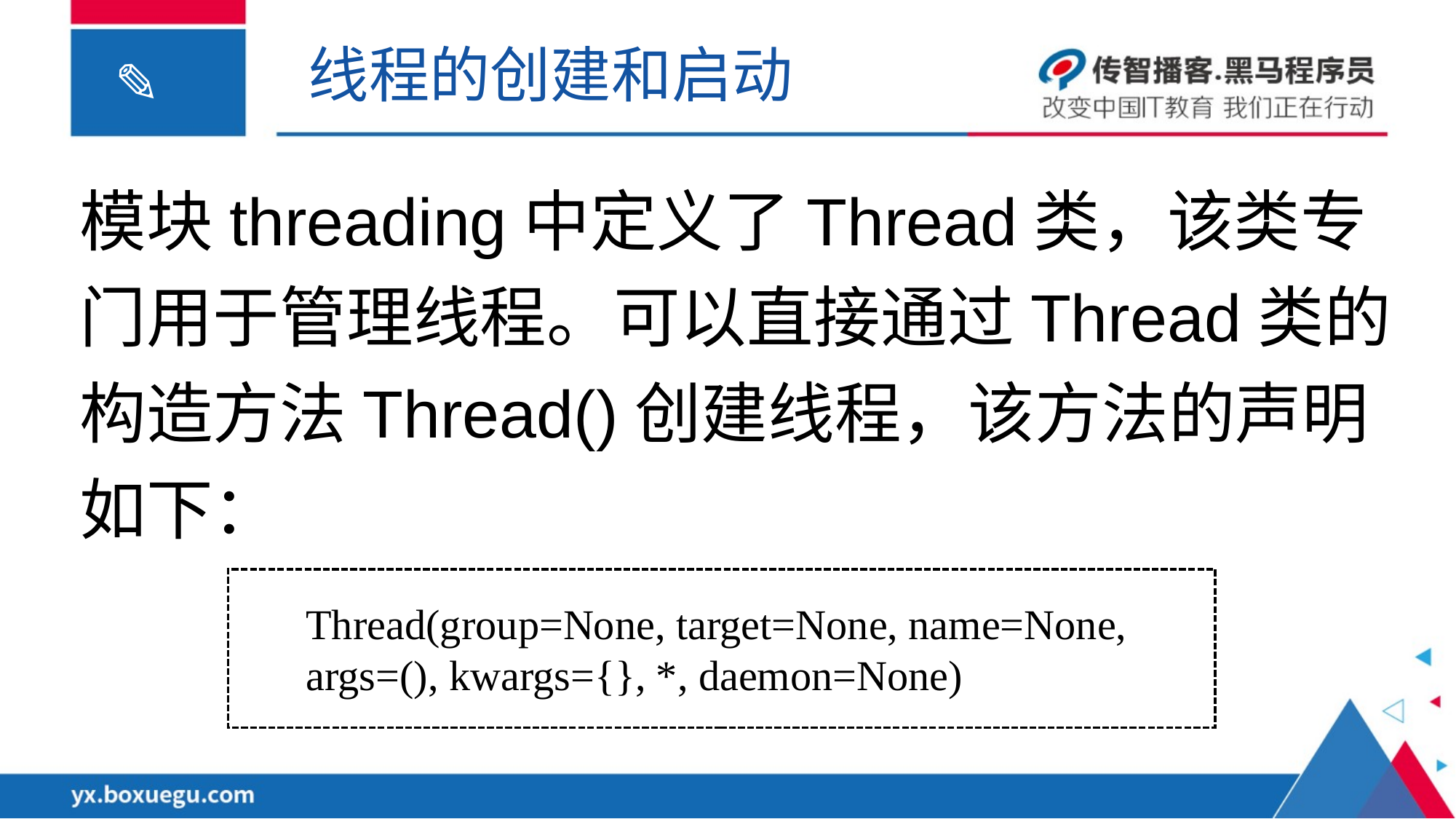

线程的创建和启动
模块threading中定义了Thread类，该类专门用于管理线程。可以直接通过Thread类的构造方法Thread()创建线程，该方法的声明如下：

Thread(group=None, target=None, name=None, args=(), kwargs={}, *, daemon=None)